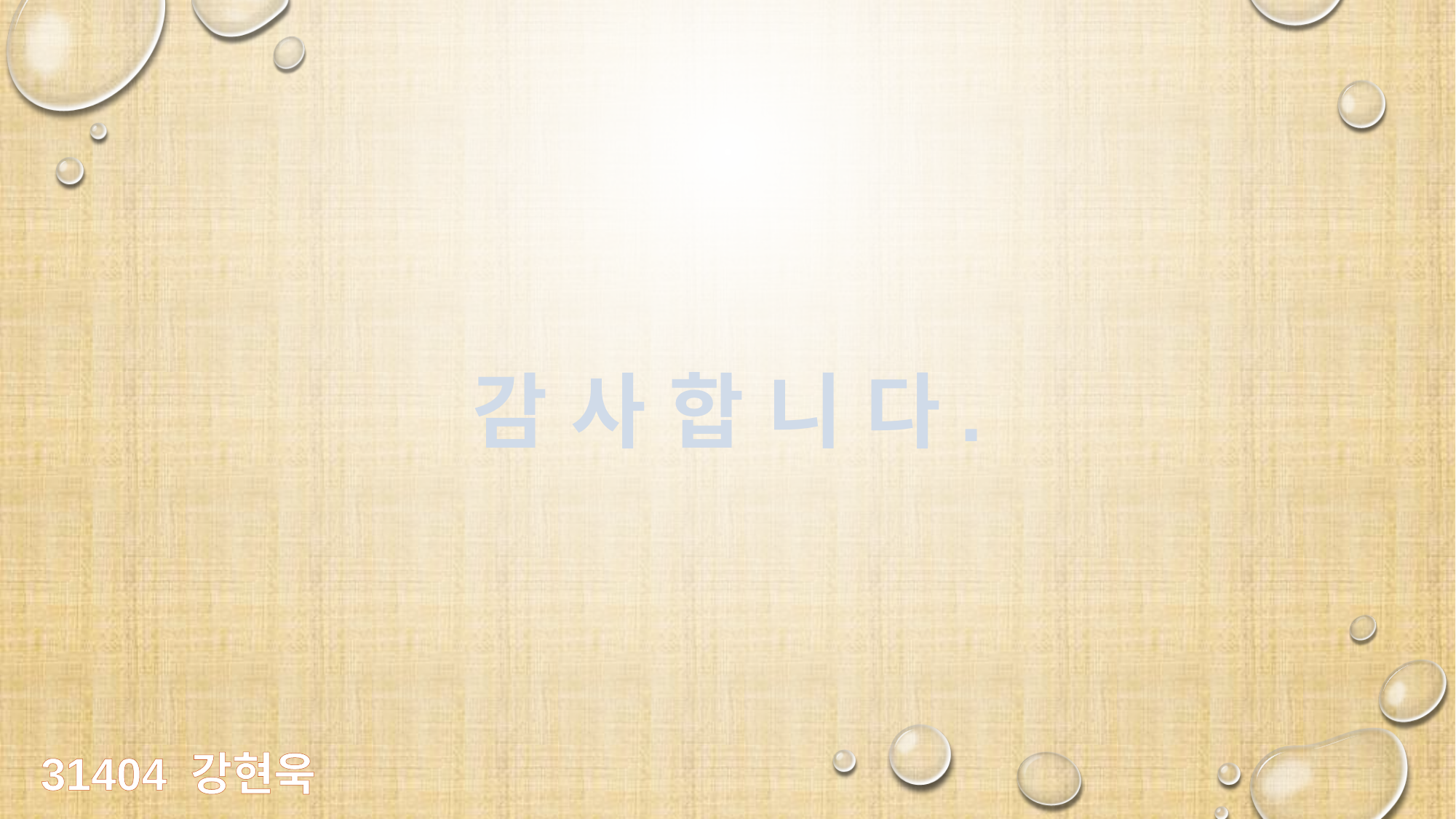

감 사 합 니 다.
31404 강현욱